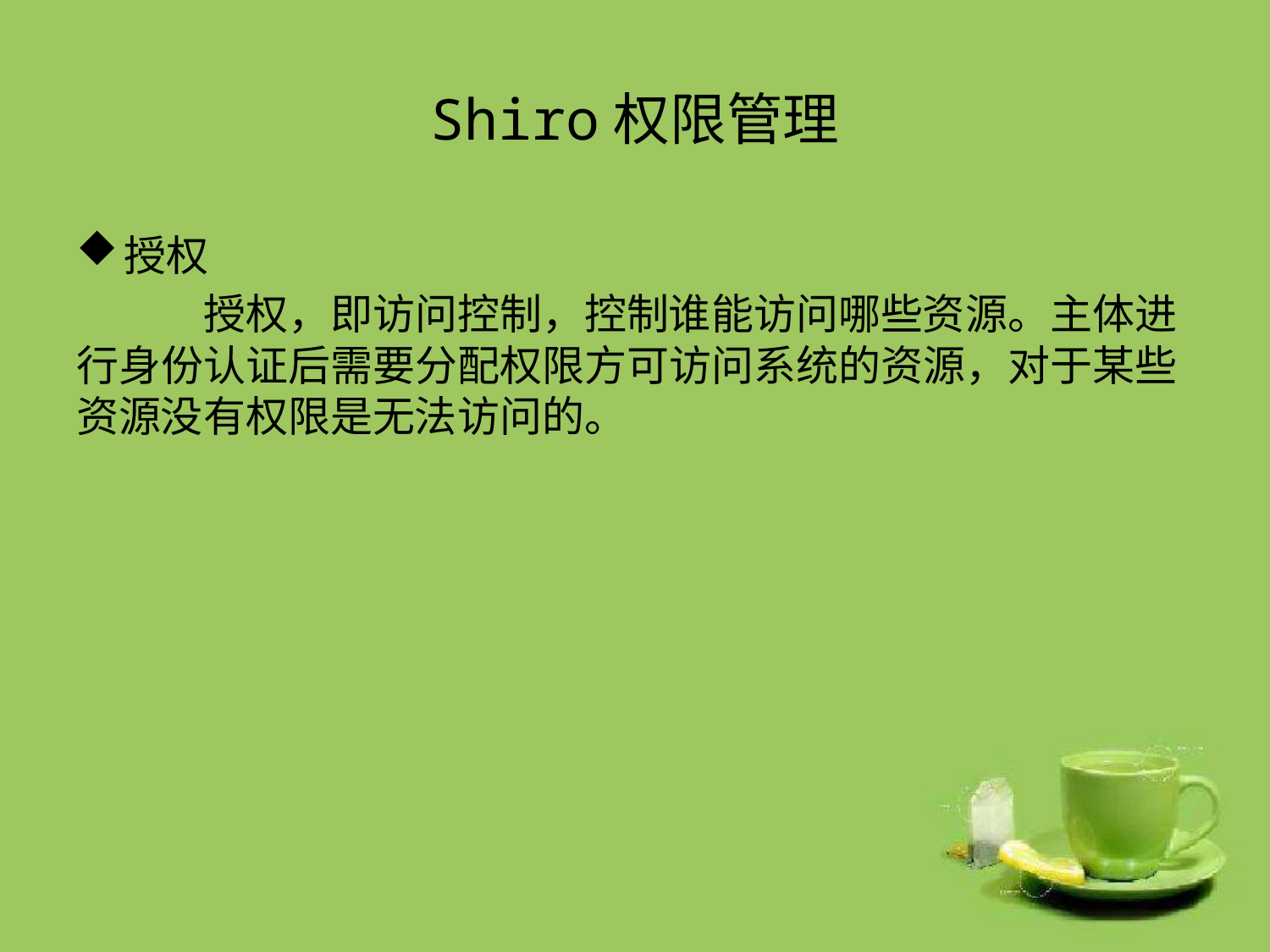

# Shiro权限管理
授权
	授权，即访问控制，控制谁能访问哪些资源。主体进行身份认证后需要分配权限方可访问系统的资源，对于某些资源没有权限是无法访问的。